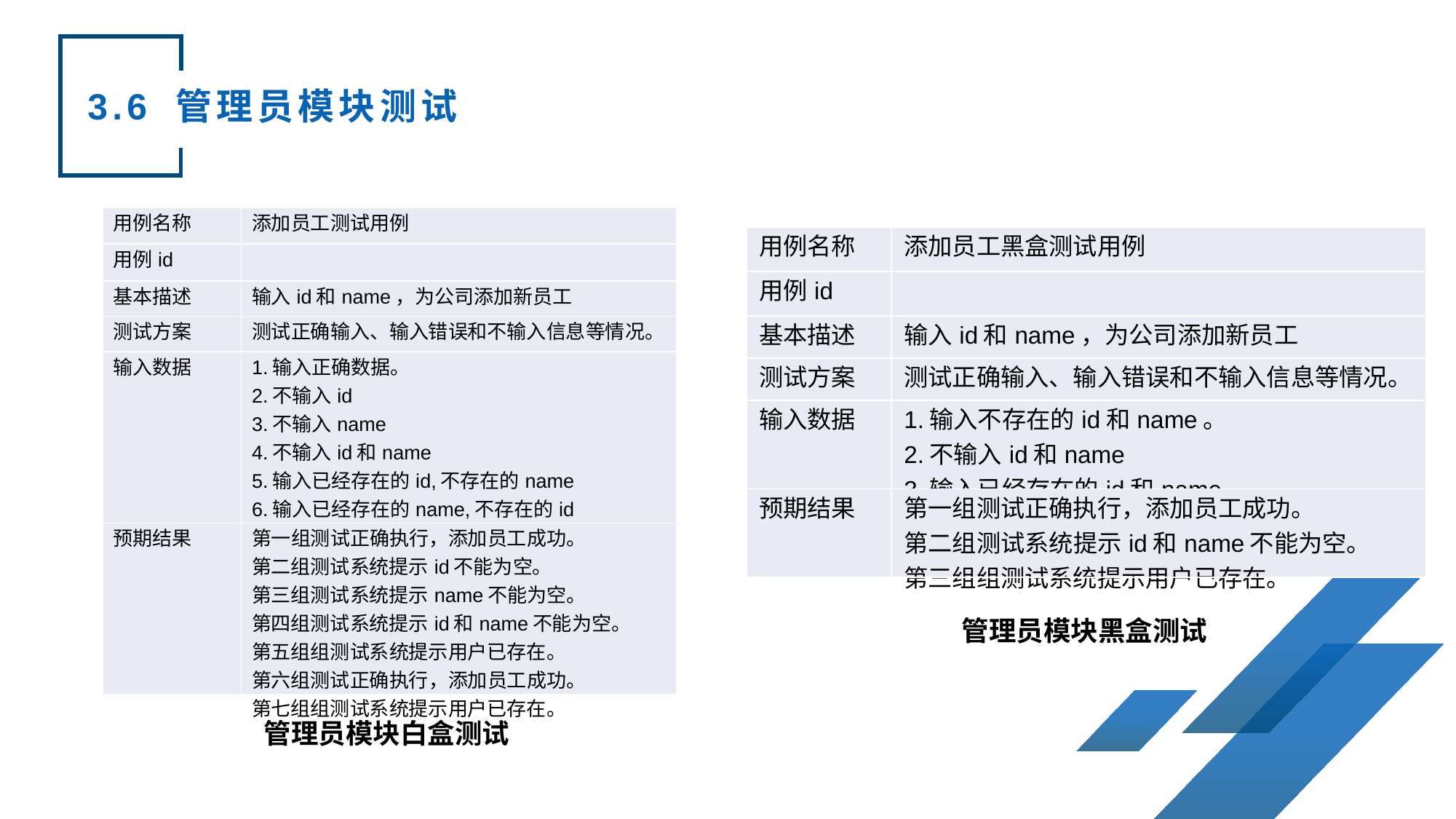

3.6 管理员模块测试
| 用例名称 | 添加员工测试用例 |
| --- | --- |
| 用例id |  |
| 基本描述 | 输入id和name，为公司添加新员工 |
| 测试方案 | 测试正确输入、输入错误和不输入信息等情况。 |
| 输入数据 | 1.输入正确数据。 2.不输入id 3.不输入name 4.不输入id和name 5.输入已经存在的id,不存在的name 6.输入已经存在的name,不存在的id 7.输入存在的id和name |
| 预期结果 | 第一组测试正确执行，添加员工成功。 第二组测试系统提示id不能为空。 第三组测试系统提示name不能为空。 第四组测试系统提示id和name不能为空。 第五组组测试系统提示用户已存在。 第六组测试正确执行，添加员工成功。 第七组组测试系统提示用户已存在。 |
| 用例名称 | 添加员工黑盒测试用例 |
| --- | --- |
| 用例id |  |
| 基本描述 | 输入id和name，为公司添加新员工 |
| 测试方案 | 测试正确输入、输入错误和不输入信息等情况。 |
| 输入数据 | 1.输入不存在的id和name。 2.不输入id和name 3.输入已经存在的id和name |
| 预期结果 | 第一组测试正确执行，添加员工成功。 第二组测试系统提示id和name不能为空。 第三组组测试系统提示用户已存在。 |

管理员模块黑盒测试

管理员模块白盒测试